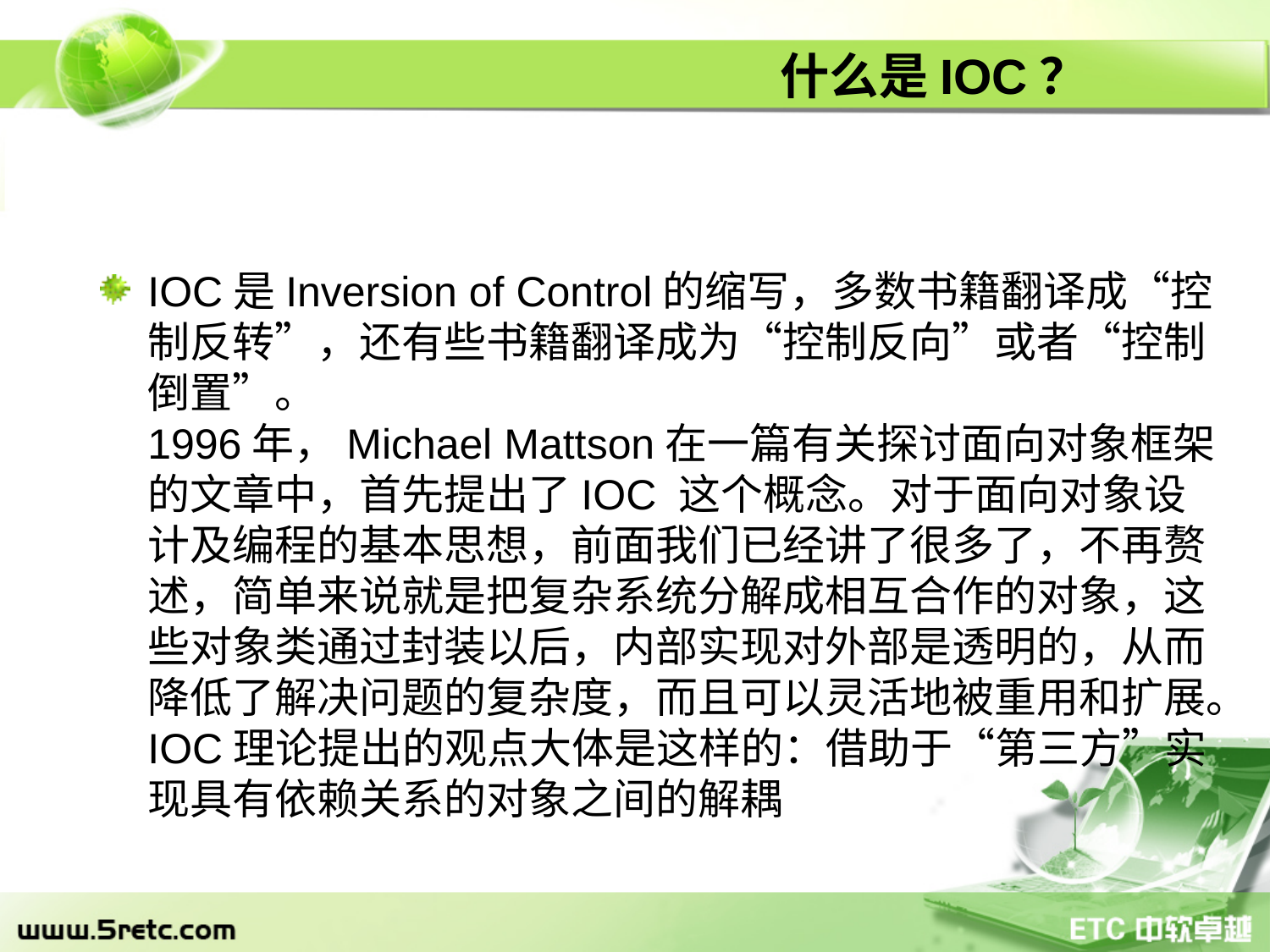

# 什么是IOC？
IOC是Inversion of Control的缩写，多数书籍翻译成“控制反转”，还有些书籍翻译成为“控制反向”或者“控制倒置”。
1996年，Michael Mattson在一篇有关探讨面向对象框架的文章中，首先提出了IOC 这个概念。对于面向对象设计及编程的基本思想，前面我们已经讲了很多了，不再赘述，简单来说就是把复杂系统分解成相互合作的对象，这些对象类通过封装以后，内部实现对外部是透明的，从而降低了解决问题的复杂度，而且可以灵活地被重用和扩展。IOC理论提出的观点大体是这样的：借助于“第三方”实现具有依赖关系的对象之间的解耦